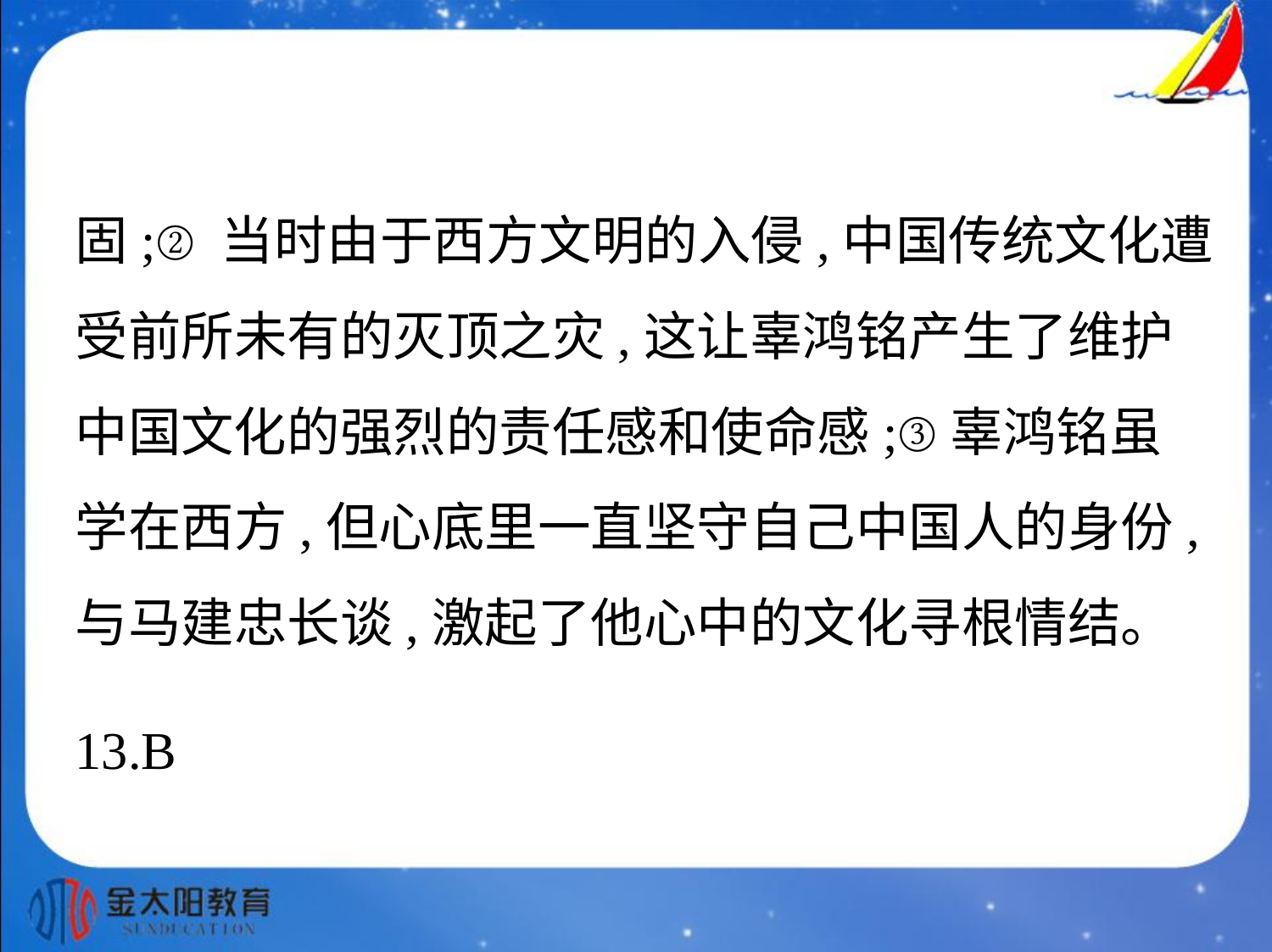

固;②当时由于西方文明的入侵,中国传统文化遭
受前所未有的灭顶之灾,这让辜鸿铭产生了维护
中国文化的强烈的责任感和使命感;③辜鸿铭虽
学在西方,但心底里一直坚守自己中国人的身份,
与马建忠长谈,激起了他心中的文化寻根情结。
13.B